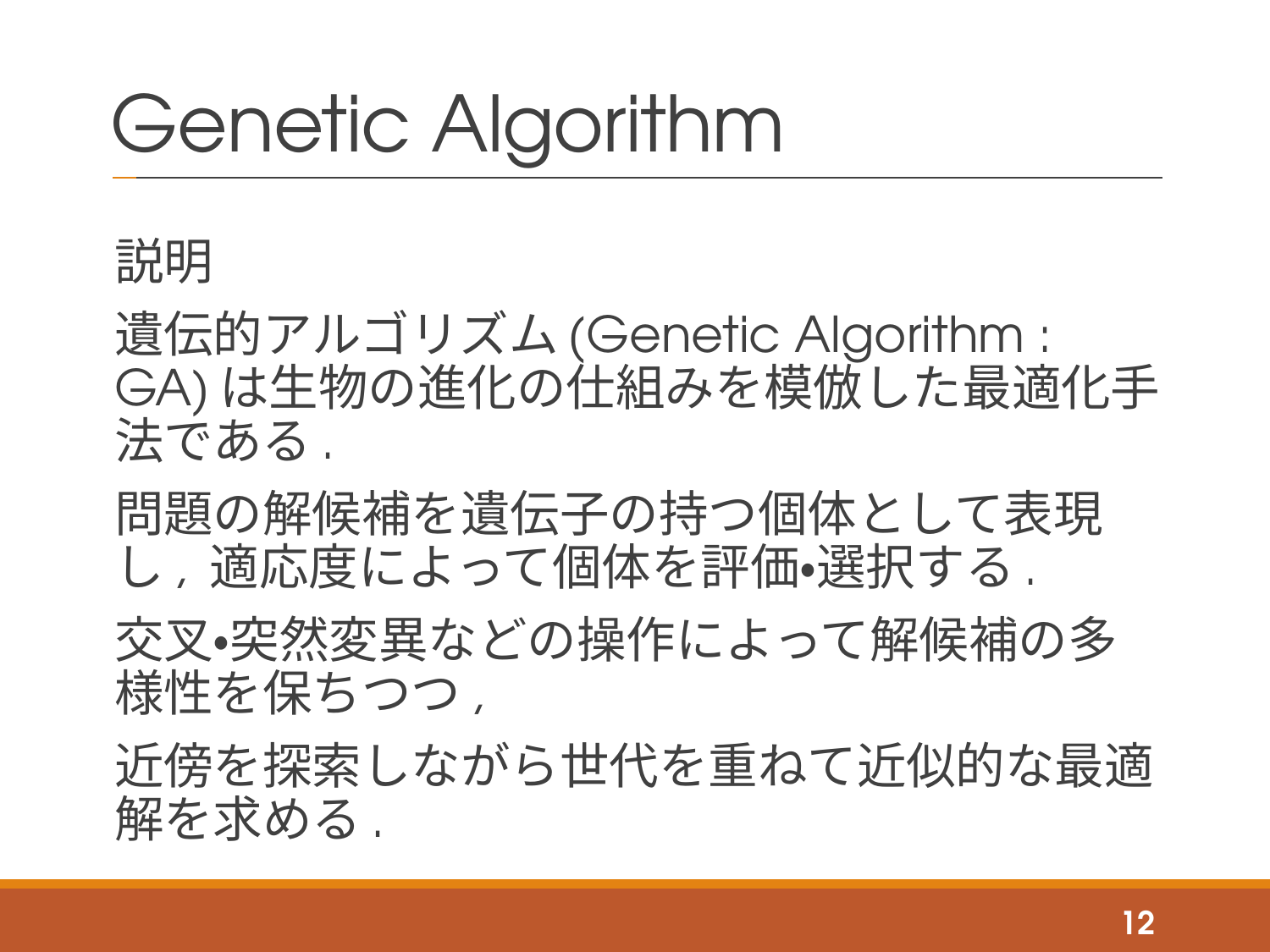

# Genetic Algorithm
説明
遺伝的アルゴリズム(Genetic Algorithm : GA)は生物の進化の仕組みを模倣した最適化手法である.
問題の解候補を遺伝子の持つ個体として表現し, 適応度によって個体を評価・選択する.
交叉・突然変異などの操作によって解候補の多様性を保ちつつ,
近傍を探索しながら世代を重ねて近似的な最適解を求める.

12